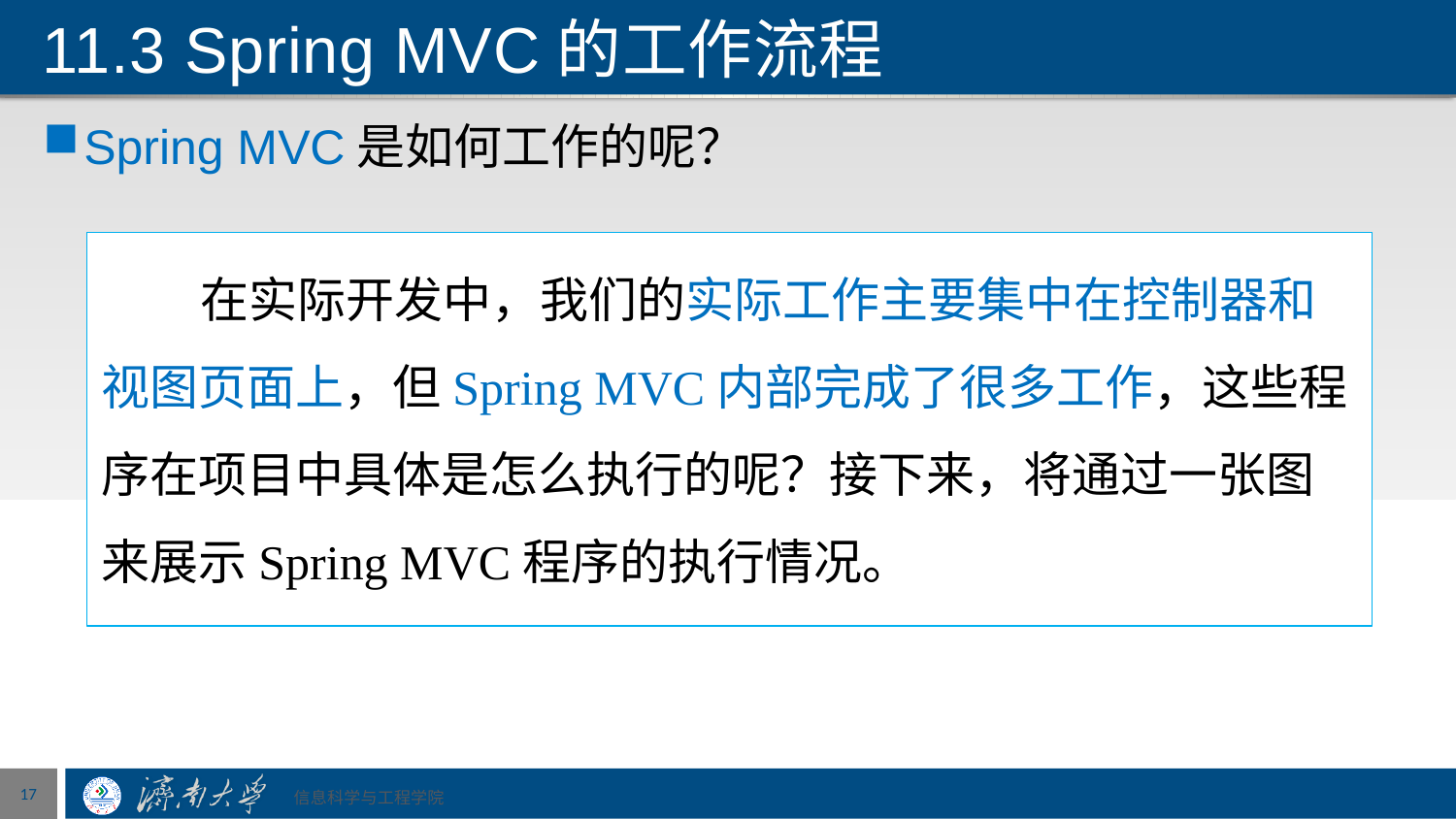

# 11.3 Spring MVC的工作流程
Spring MVC是如何工作的呢？

        在实际开发中，我们的实际工作主要集中在控制器和视图页面上，但Spring MVC内部完成了很多工作，这些程序在项目中具体是怎么执行的呢？接下来，将通过一张图来展示Spring MVC程序的执行情况。